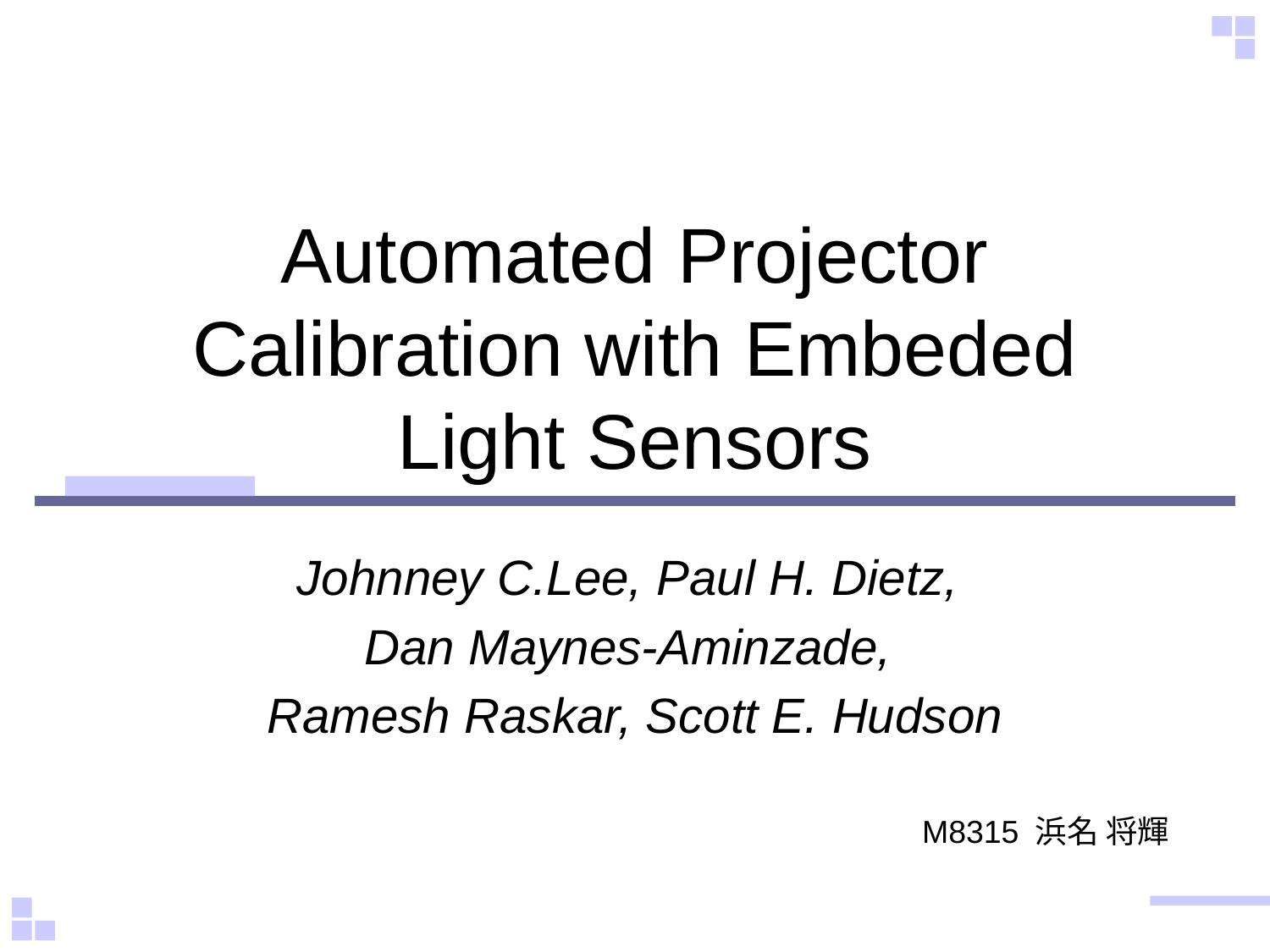

# Automated Projector Calibration with Embeded Light Sensors
Johnney C.Lee, Paul H. Dietz,
Dan Maynes-Aminzade,
Ramesh Raskar, Scott E. Hudson
M8315 浜名 将輝